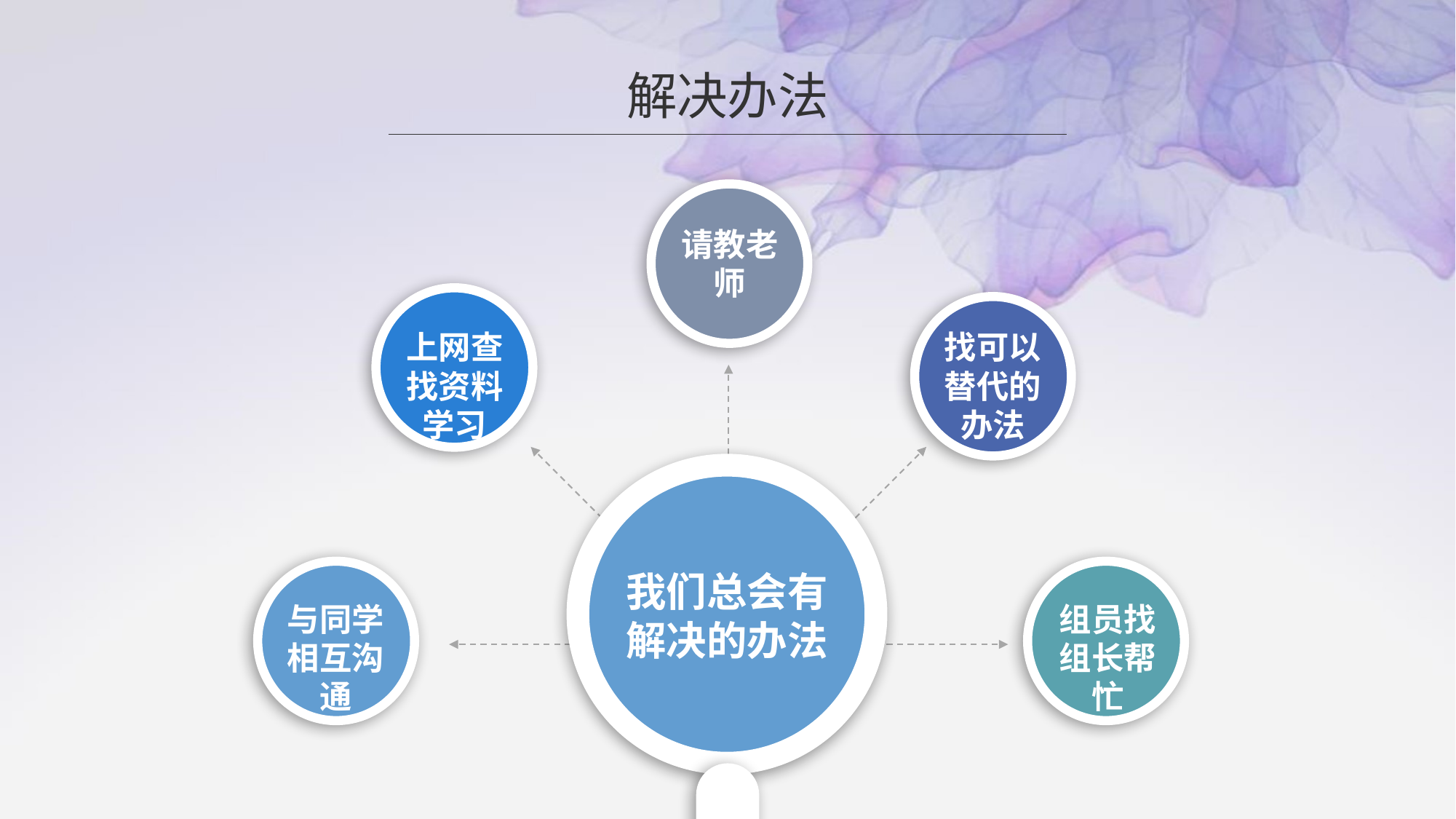

解决办法

请教老师

上网查找资料学习
找可以替代的办法

我们总会有解决的办法

与同学相互沟通
组员找组长帮忙